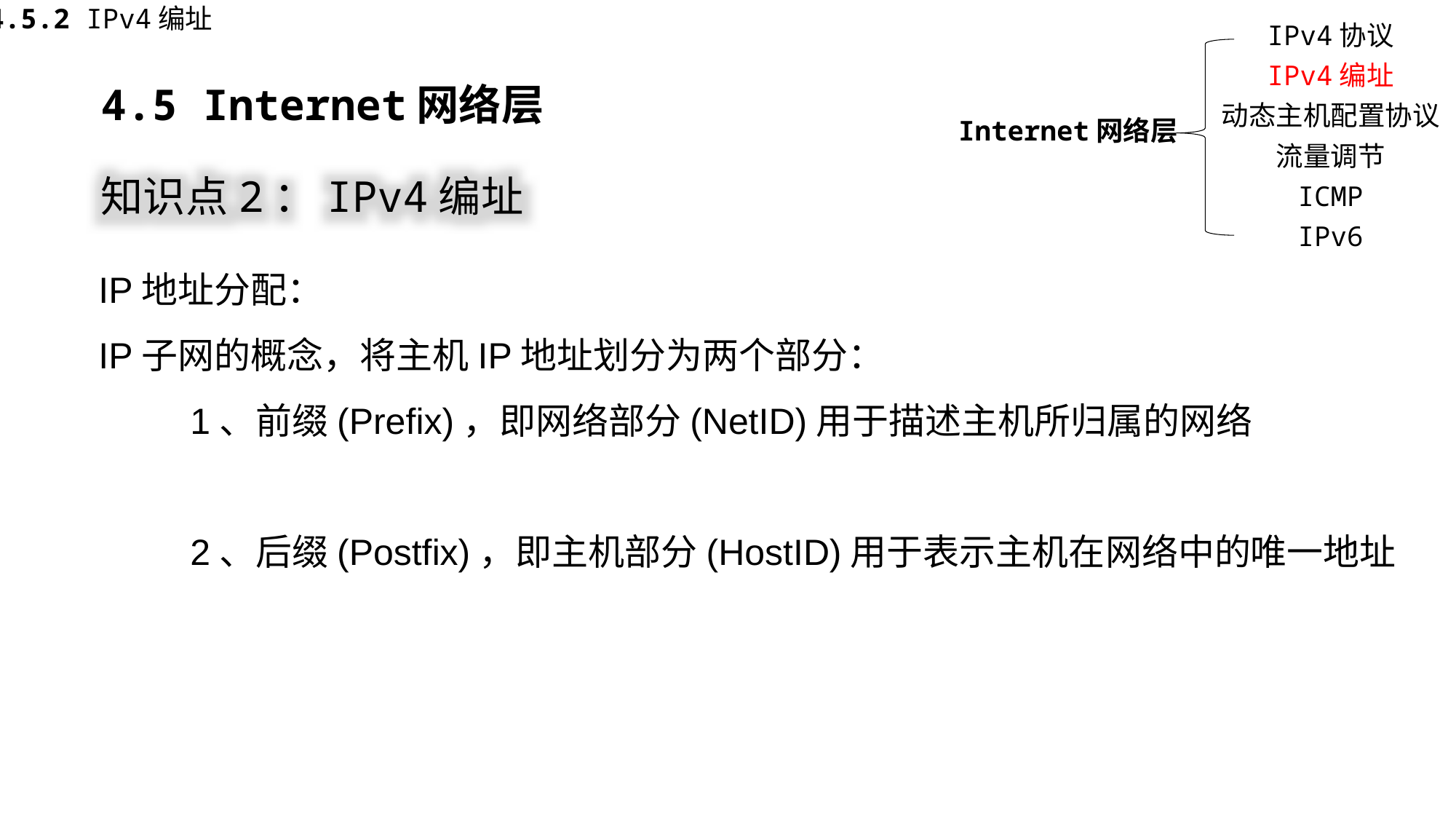

4.5.2 IPv4编址

IPv4协议

IPv4编址
动态主机配置协议
Internet网络层
流量调节
ICMP
IPv6
4.5 Internet网络层
知识点2：IPv4编址
IP地址分配：
IP子网的概念，将主机IP地址划分为两个部分：
         1、前缀(Prefix)，即网络部分(NetID)用于描述主机所归属的网络

         2、后缀(Postfix)，即主机部分(HostID)用于表示主机在网络中的唯一地址